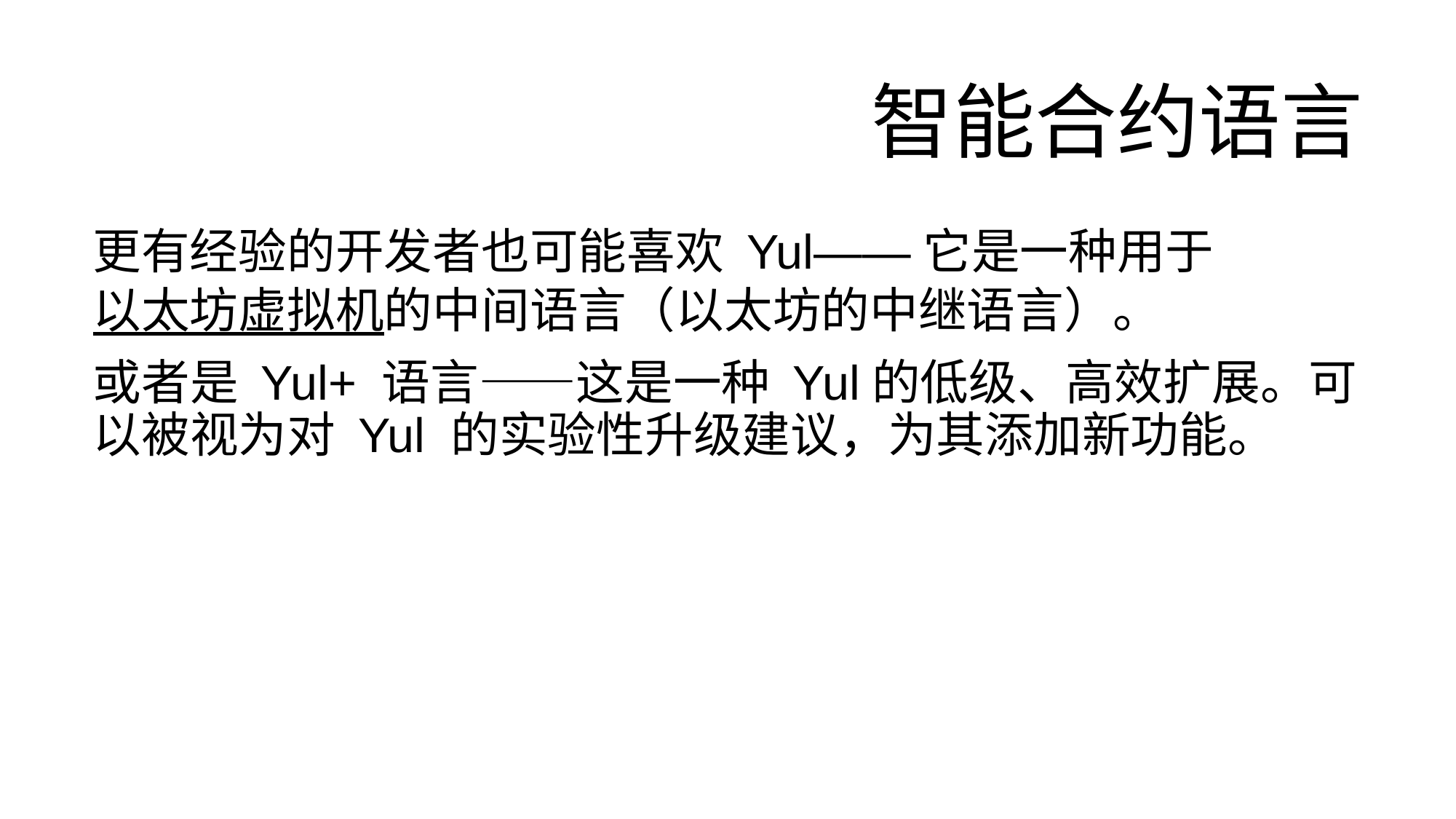

# 智能合约语言
更有经验的开发者也可能喜欢 Yul——它是一种用于以太坊虚拟机的中间语言（以太坊的中继语言）。
或者是 Yul+ 语言——这是一种 Yul的低级、高效扩展。可以被视为对 Yul 的实验性升级建议，为其添加新功能。